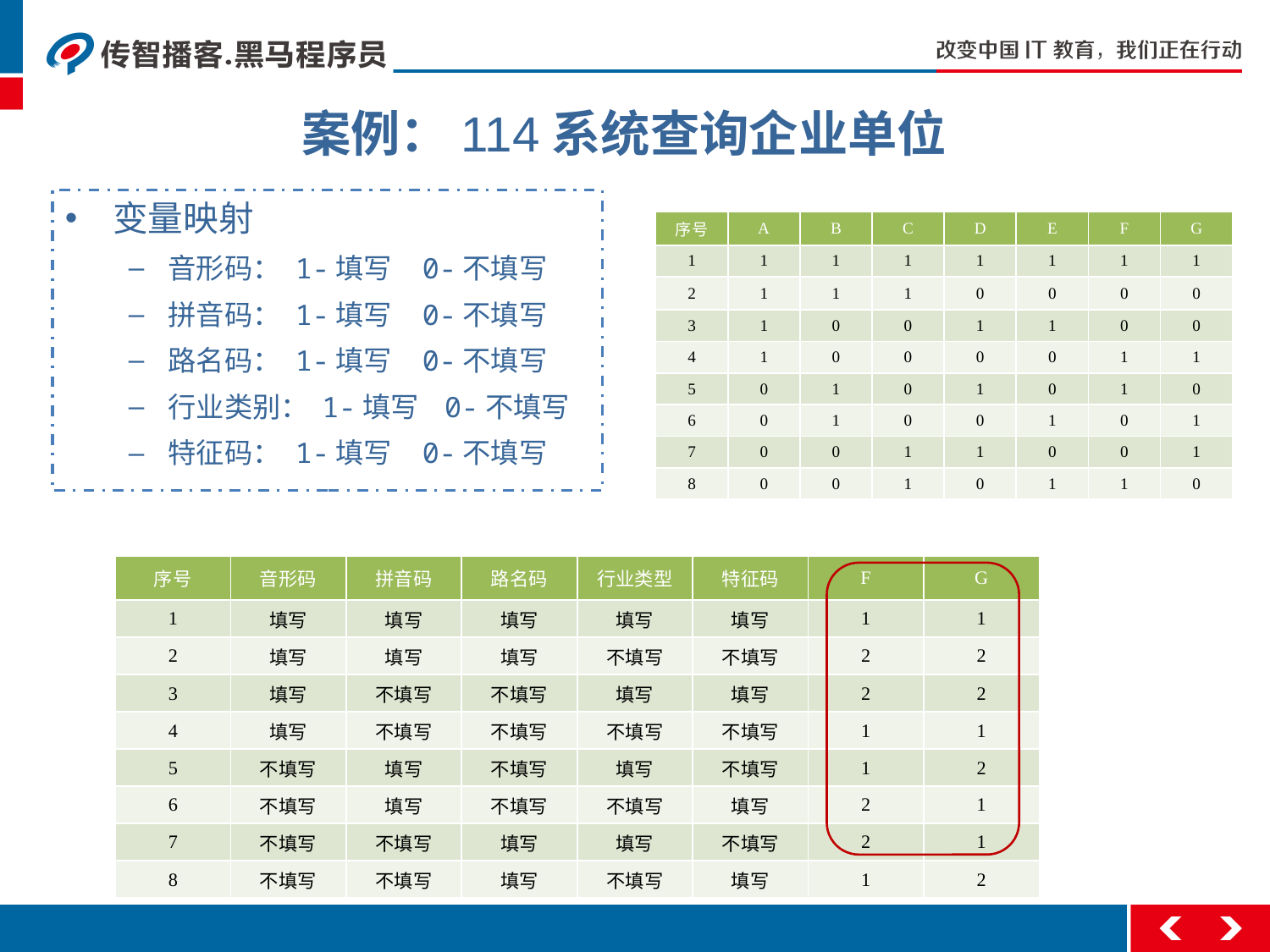

# 案例：114系统查询企业单位
变量映射
音形码：	1-填写	0-不填写
拼音码：	1-填写	0-不填写
路名码：	1-填写	0-不填写
行业类别： 1-填写   0-不填写
特征码：	1-填写	0-不填写

| 序号 | A | B | C | D | E | F | G |
| --- | --- | --- | --- | --- | --- | --- | --- |
| 1 | 1 | 1 | 1 | 1 | 1 | 1 | 1 |
| 2 | 1 | 1 | 1 | 0 | 0 | 0 | 0 |
| 3 | 1 | 0 | 0 | 1 | 1 | 0 | 0 |
| 4 | 1 | 0 | 0 | 0 | 0 | 1 | 1 |
| 5 | 0 | 1 | 0 | 1 | 0 | 1 | 0 |
| 6 | 0 | 1 | 0 | 0 | 1 | 0 | 1 |
| 7 | 0 | 0 | 1 | 1 | 0 | 0 | 1 |
| 8 | 0 | 0 | 1 | 0 | 1 | 1 | 0 |
| 序号 | 音形码 | 拼音码 | 路名码 | 行业类型 | 特征码 | F | G |
| --- | --- | --- | --- | --- | --- | --- | --- |
| 1 | 填写 | 填写 | 填写 | 填写 | 填写 | 1 | 1 |
| 2 | 填写 | 填写 | 填写 | 不填写 | 不填写 | 2 | 2 |
| 3 | 填写 | 不填写 | 不填写 | 填写 | 填写 | 2 | 2 |
| 4 | 填写 | 不填写 | 不填写 | 不填写 | 不填写 | 1 | 1 |
| 5 | 不填写 | 填写 | 不填写 | 填写 | 不填写 | 1 | 2 |
| 6 | 不填写 | 填写 | 不填写 | 不填写 | 填写 | 2 | 1 |
| 7 | 不填写 | 不填写 | 填写 | 填写 | 不填写 | 2 | 1 |
| 8 | 不填写 | 不填写 | 填写 | 不填写 | 填写 | 1 | 2 |